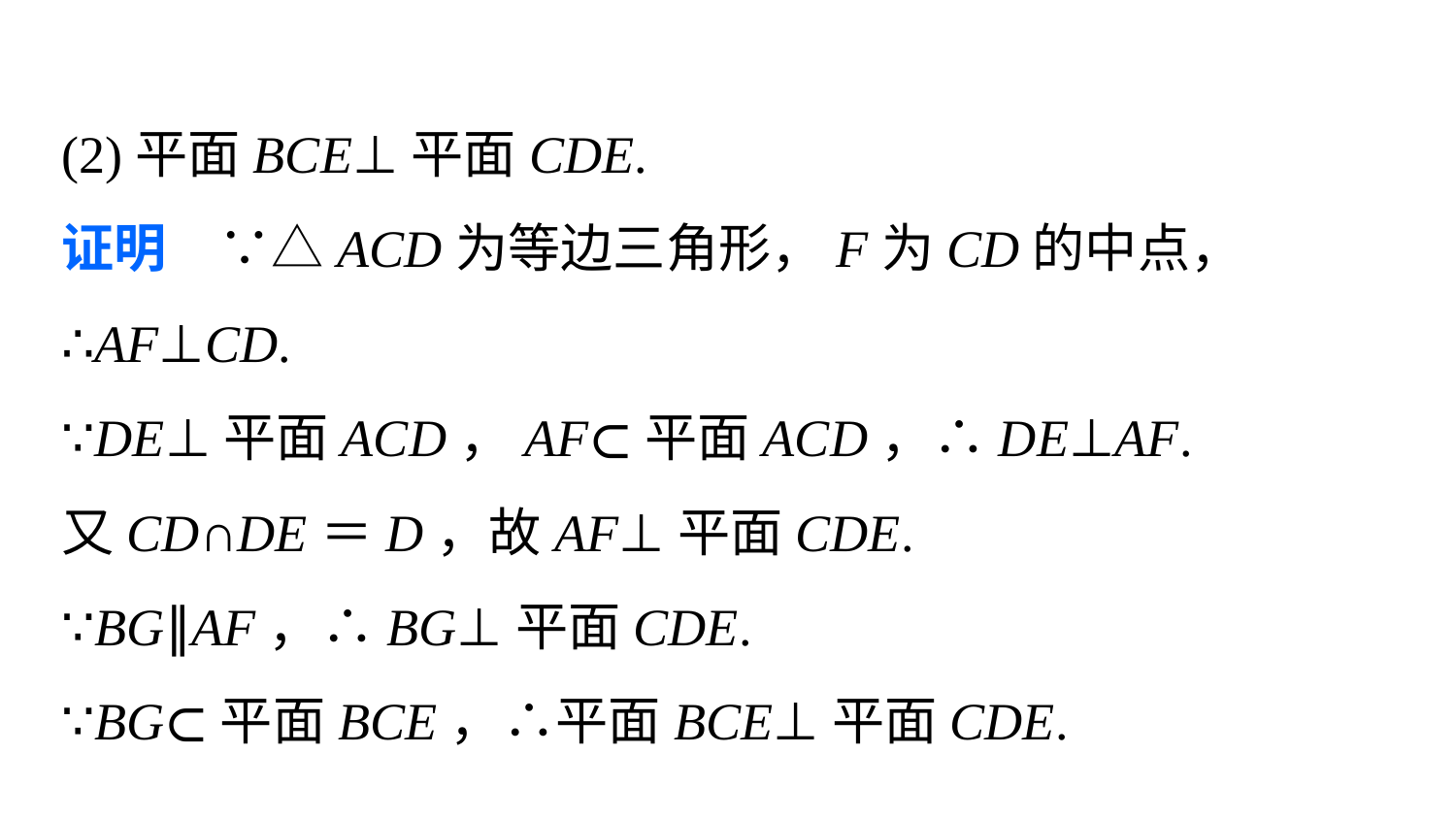

(2)平面BCE⊥平面CDE.
证明　∵△ACD为等边三角形，F为CD的中点，
∴AF⊥CD.
∵DE⊥平面ACD，AF⊂平面ACD，∴DE⊥AF.
又CD∩DE＝D，故AF⊥平面CDE.
∵BG∥AF，∴BG⊥平面CDE.
∵BG⊂平面BCE，∴平面BCE⊥平面CDE.